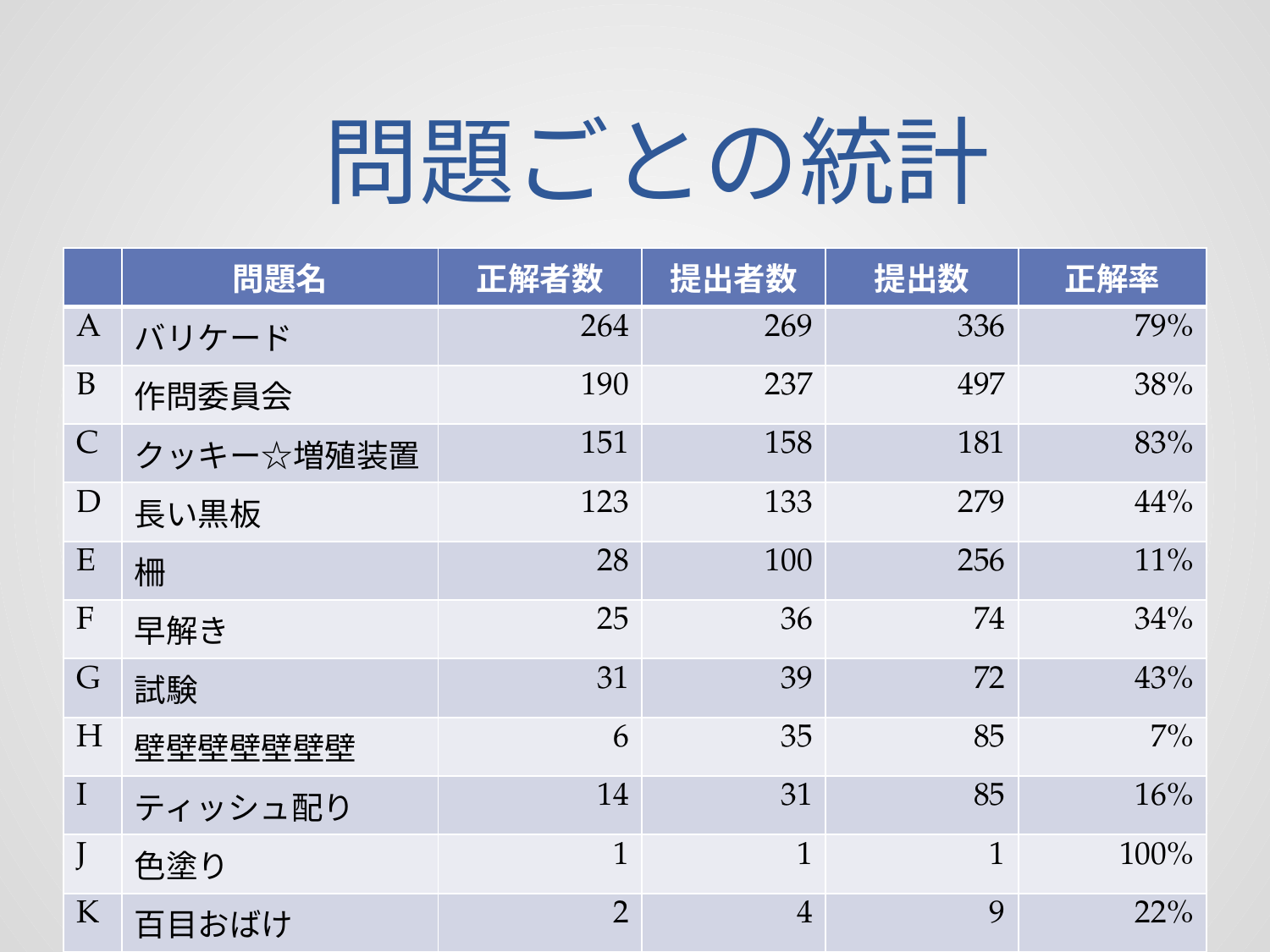

# 問題ごとの統計
|  | 問題名 | 正解者数 | 提出者数 | 提出数 | 正解率 |
| --- | --- | --- | --- | --- | --- |
| A | バリケード | 264 | 269 | 336 | 79% |
| B | 作問委員会 | 190 | 237 | 497 | 38% |
| C | クッキー☆増殖装置 | 151 | 158 | 181 | 83% |
| D | 長い黒板 | 123 | 133 | 279 | 44% |
| E | 柵 | 28 | 100 | 256 | 11% |
| F | 早解き | 25 | 36 | 74 | 34% |
| G | 試験 | 31 | 39 | 72 | 43% |
| H | 壁壁壁壁壁壁壁 | 6 | 35 | 85 | 7% |
| I | ティッシュ配り | 14 | 31 | 85 | 16% |
| J | 色塗り | 1 | 1 | 1 | 100% |
| K | 百目おばけ | 2 | 4 | 9 | 22% |